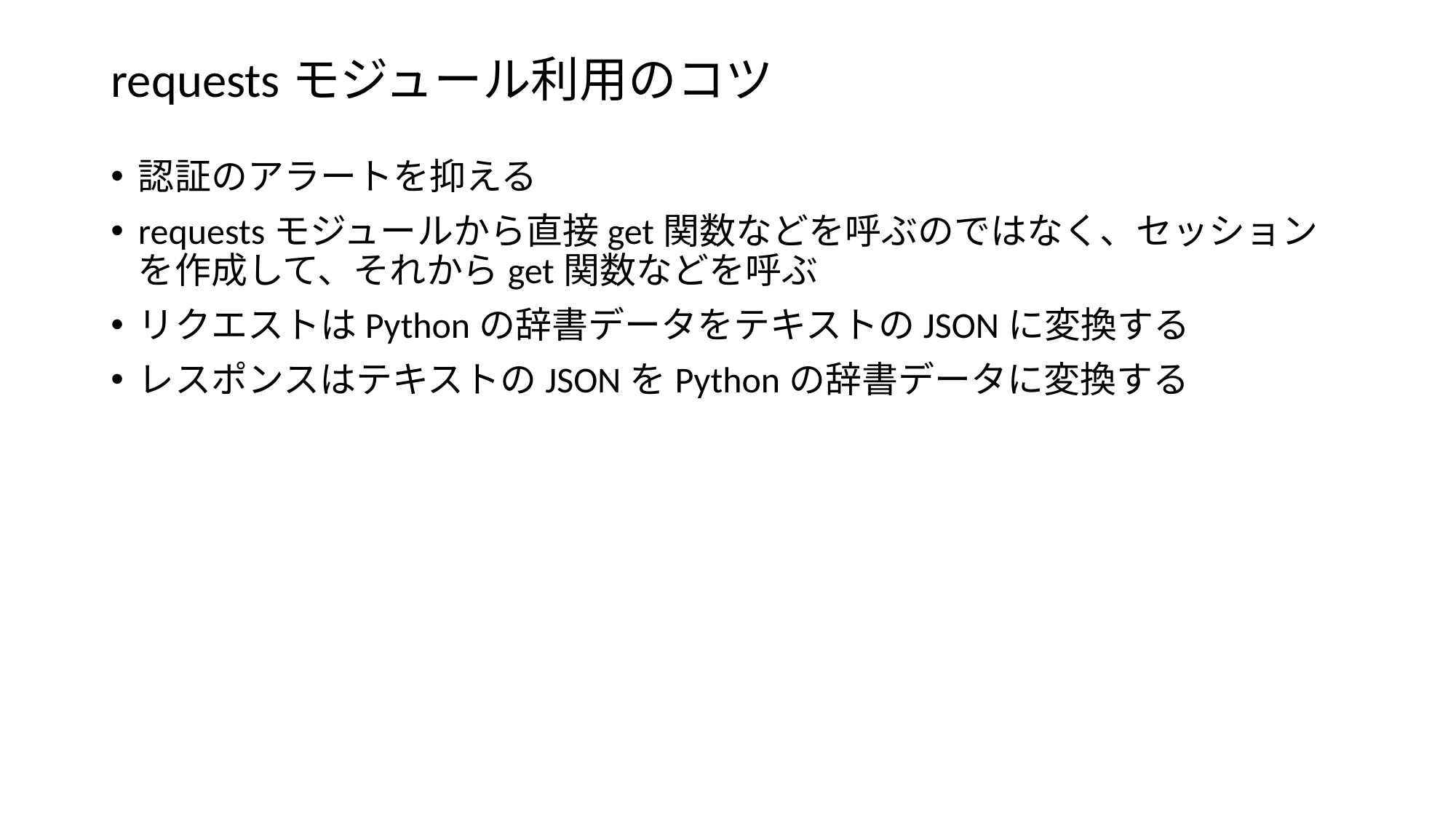

# requestsモジュール利用のコツ
認証のアラートを抑える
requestsモジュールから直接get関数などを呼ぶのではなく、セッションを作成して、それからget関数などを呼ぶ
リクエストはPythonの辞書データをテキストのJSONに変換する
レスポンスはテキストのJSONをPythonの辞書データに変換する